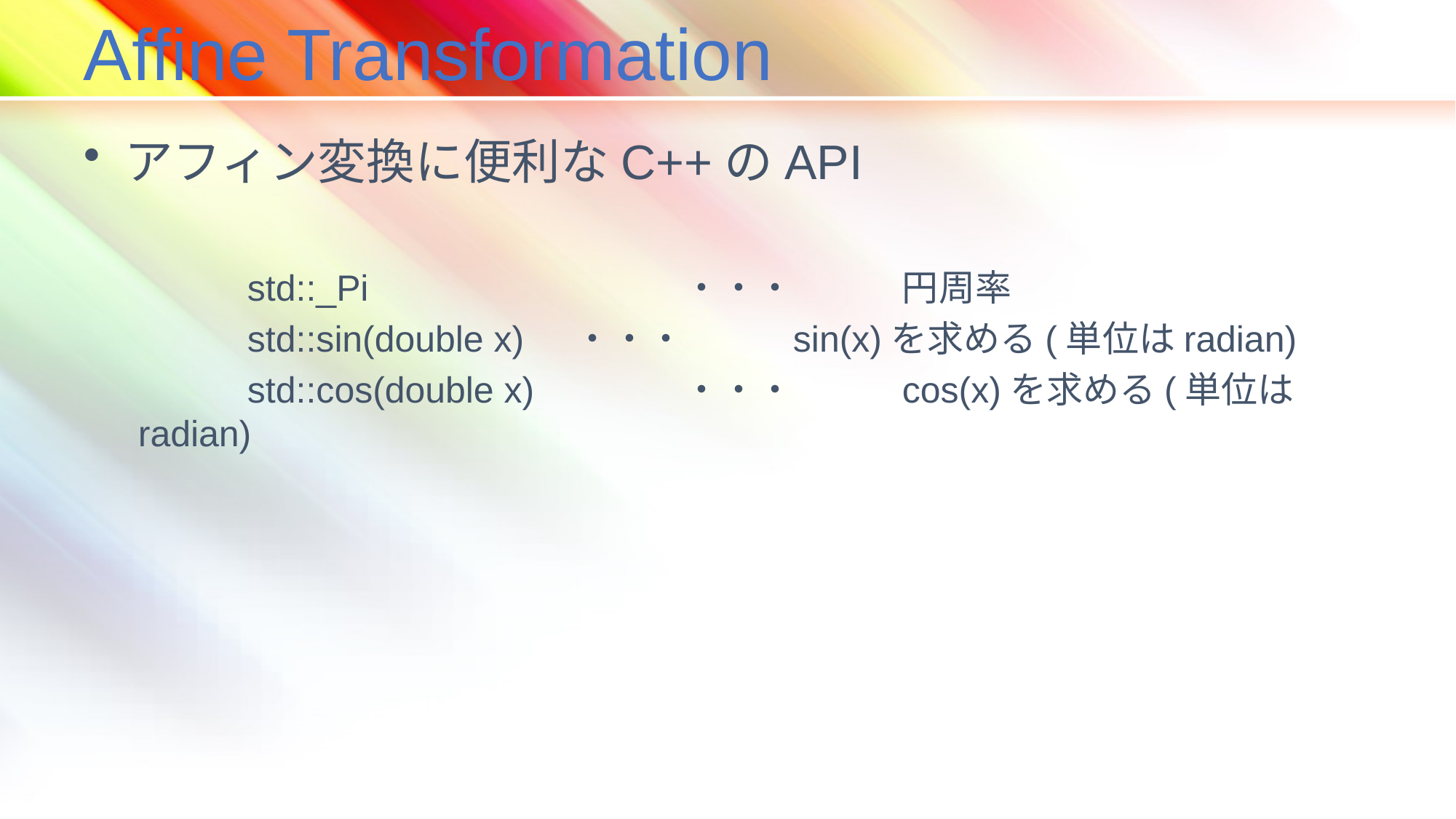

# Affine Transformation
アフィン変換に便利なC++のAPI

	std::_Pi			・・・	円周率
	std::sin(double x)　	・・・	sin(x)を求める(単位はradian)
	std::cos(double x)		・・・	cos(x)を求める(単位はradian)